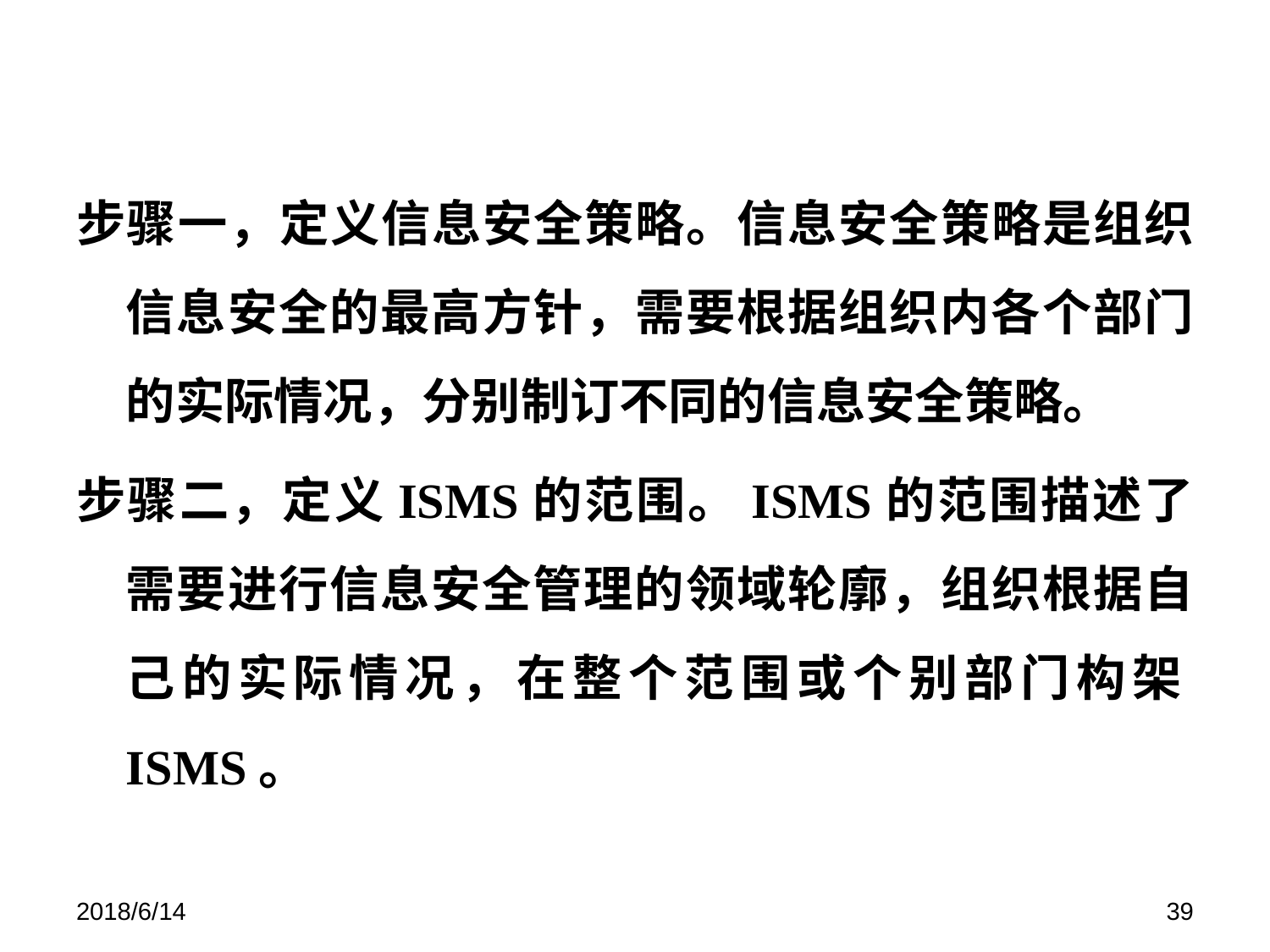

#
步骤一，定义信息安全策略。信息安全策略是组织信息安全的最高方针，需要根据组织内各个部门的实际情况，分别制订不同的信息安全策略。
步骤二，定义ISMS的范围。ISMS的范围描述了需要进行信息安全管理的领域轮廓，组织根据自己的实际情况，在整个范围或个别部门构架ISMS。

2018/6/14
39